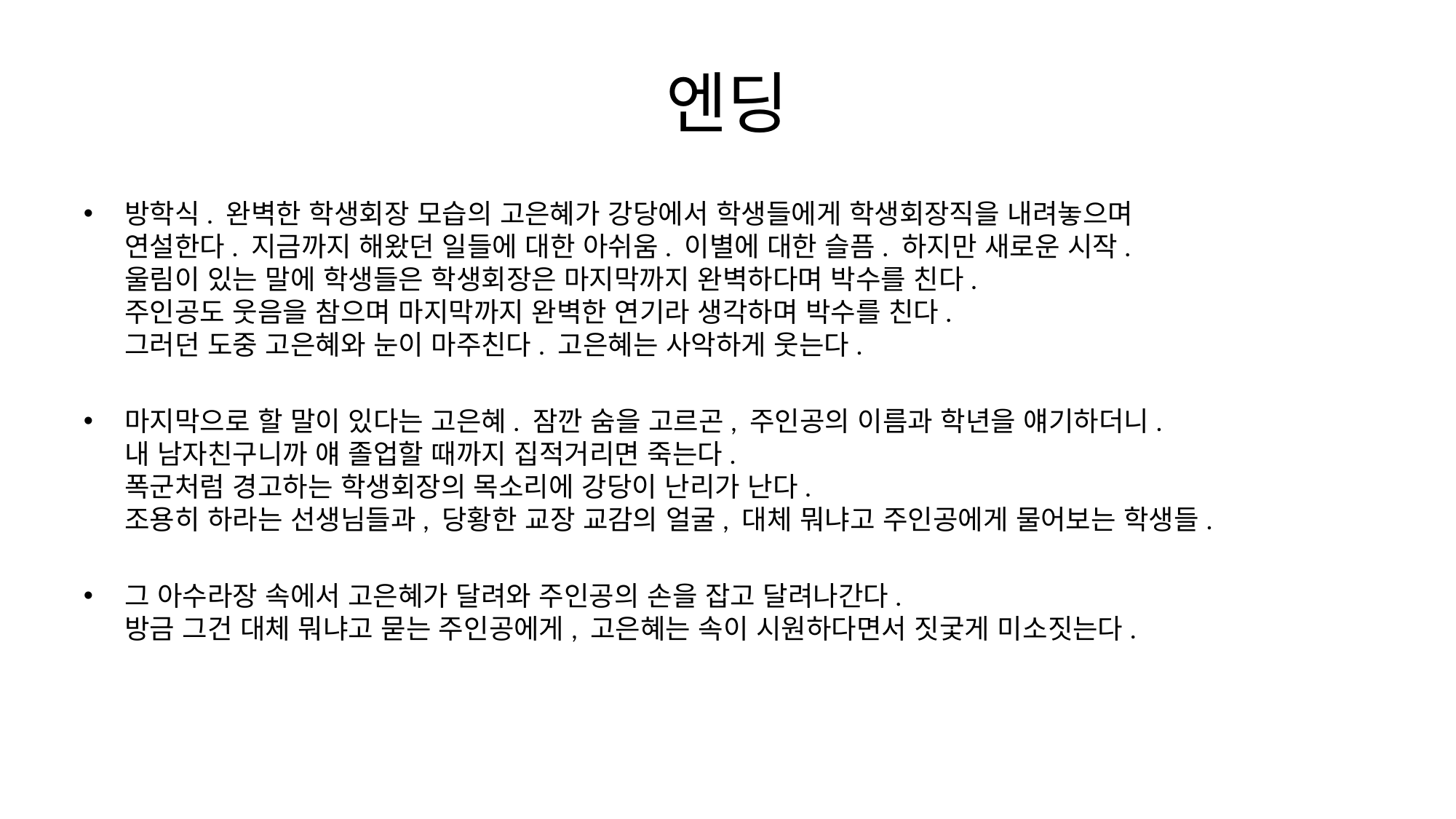

# 엔딩
방학식. 완벽한 학생회장 모습의 고은혜가 강당에서 학생들에게 학생회장직을 내려놓으며
연설한다. 지금까지 해왔던 일들에 대한 아쉬움. 이별에 대한 슬픔. 하지만 새로운 시작.
울림이 있는 말에 학생들은 학생회장은 마지막까지 완벽하다며 박수를 친다.
주인공도 웃음을 참으며 마지막까지 완벽한 연기라 생각하며 박수를 친다.
그러던 도중 고은혜와 눈이 마주친다. 고은혜는 사악하게 웃는다.

마지막으로 할 말이 있다는 고은혜. 잠깐 숨을 고르곤, 주인공의 이름과 학년을 얘기하더니.
내 남자친구니까 얘 졸업할 때까지 집적거리면 죽는다.
폭군처럼 경고하는 학생회장의 목소리에 강당이 난리가 난다.
조용히 하라는 선생님들과, 당황한 교장 교감의 얼굴, 대체 뭐냐고 주인공에게 물어보는 학생들.

그 아수라장 속에서 고은혜가 달려와 주인공의 손을 잡고 달려나간다.
방금 그건 대체 뭐냐고 묻는 주인공에게, 고은혜는 속이 시원하다면서 짓궃게 미소짓는다.